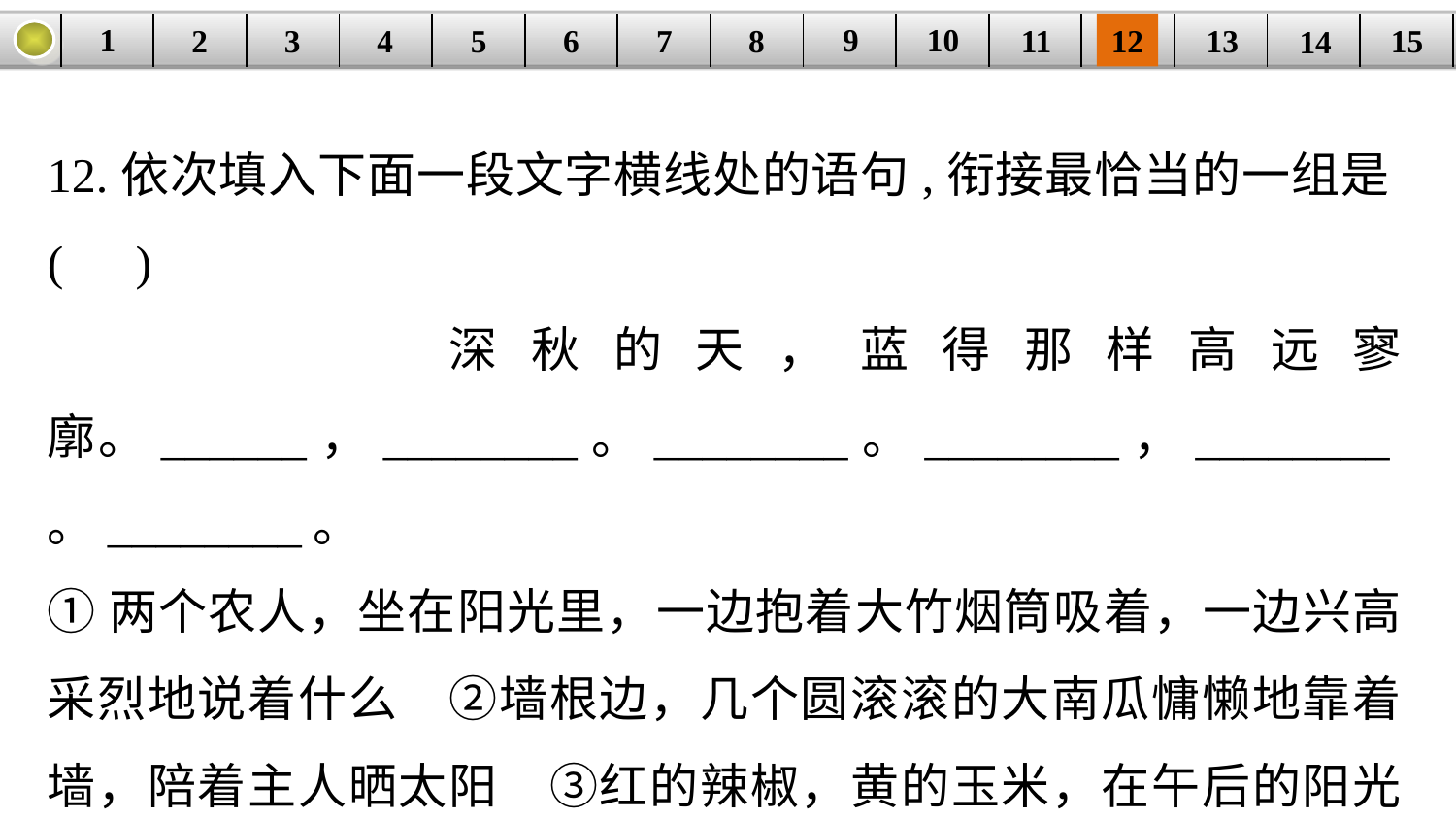

9
10
1
3
4
5
6
8
11
2
12
15
|  |  |  |  |  |  |  |  |  |  |  |  |  |  |  |
| --- | --- | --- | --- | --- | --- | --- | --- | --- | --- | --- | --- | --- | --- | --- |
7
13
14

12.依次填入下面一段文字横线处的语句,衔接最恰当的一组是(　)
        深秋的天，蓝得那样高远寥廓。______，________。________。________，________。________。
①两个农人，坐在阳光里，一边抱着大竹烟筒吸着，一边兴高采烈地说着什么　②墙根边，几个圆滚滚的大南瓜慵懒地靠着墙，陪着主人晒太阳　③红的辣椒，黄的玉米，在午后的阳光里洋溢着丰收的喜悦　 ④高矮参差的青瓦屋顶上，有农人拿了